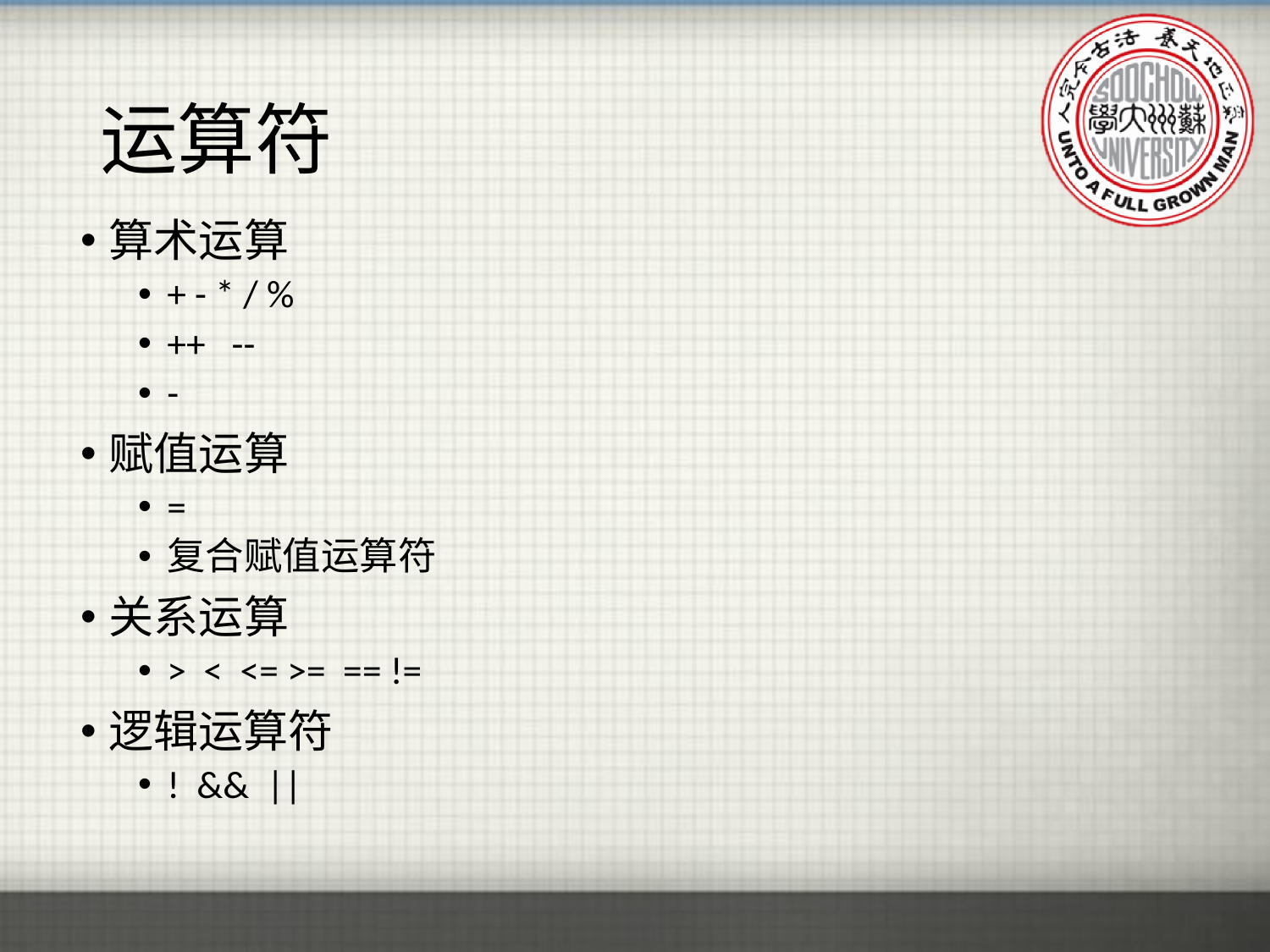

# 运算符
算术运算
+ - * / %
++   --
-
赋值运算
=
复合赋值运算符
关系运算
>  <  <= >=  == !=
逻辑运算符
!  &&  ||